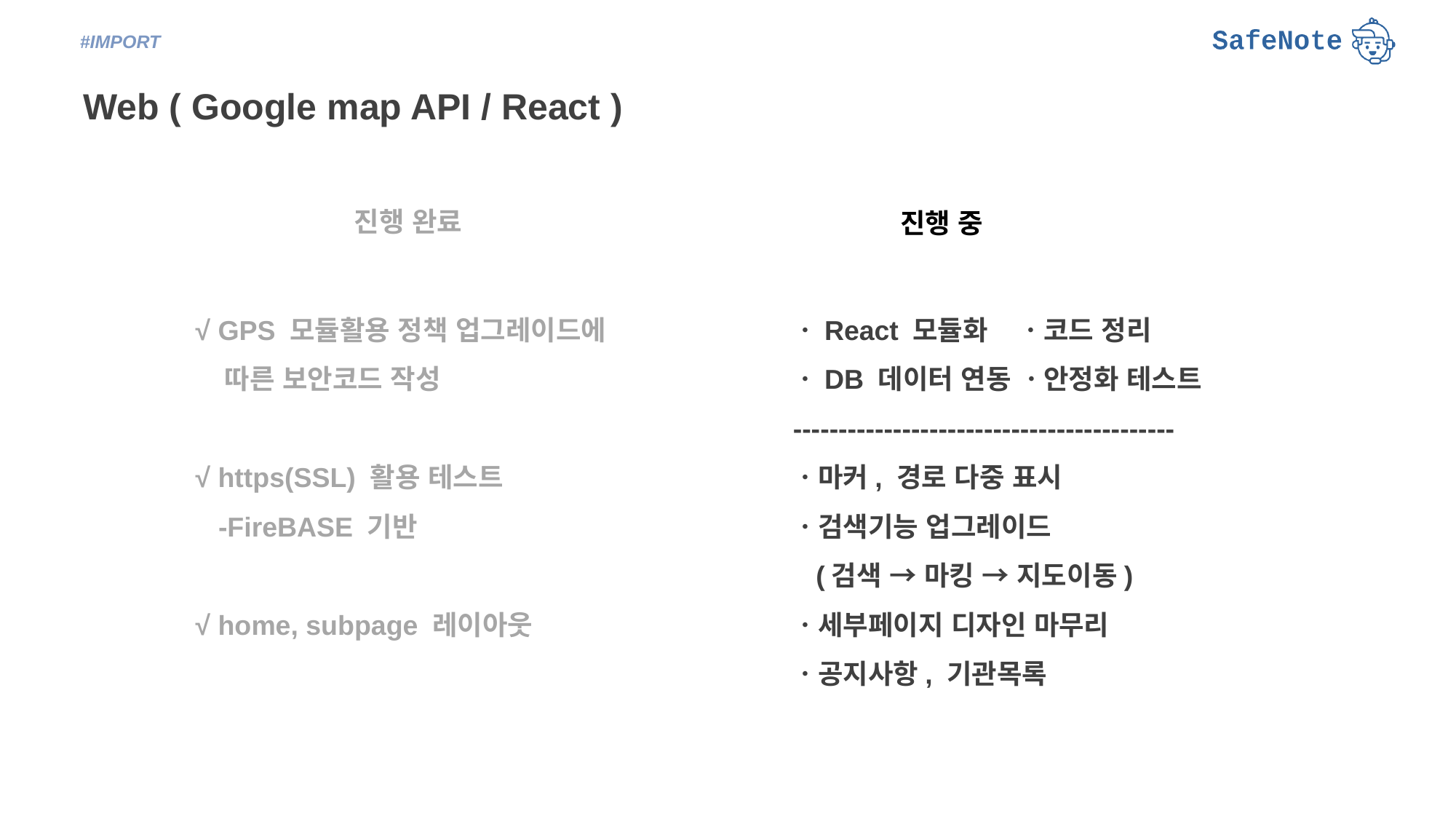

Web ( Google map API / React )
진행 완료
진행 중
√ GPS 모듈활용 정책 업그레이드에
   따른 보안코드 작성

√ https(SSL) 활용 테스트
   -FireBASE 기반

√ home, subpage 레이아웃
ㆍReact 모듈화    ㆍ코드 정리
ㆍDB 데이터 연동 ㆍ안정화 테스트
------------------------------------------
ㆍ마커, 경로 다중 표시
ㆍ검색기능 업그레이드
   (검색 → 마킹 → 지도이동)
ㆍ세부페이지 디자인 마무리
ㆍ공지사항, 기관목록